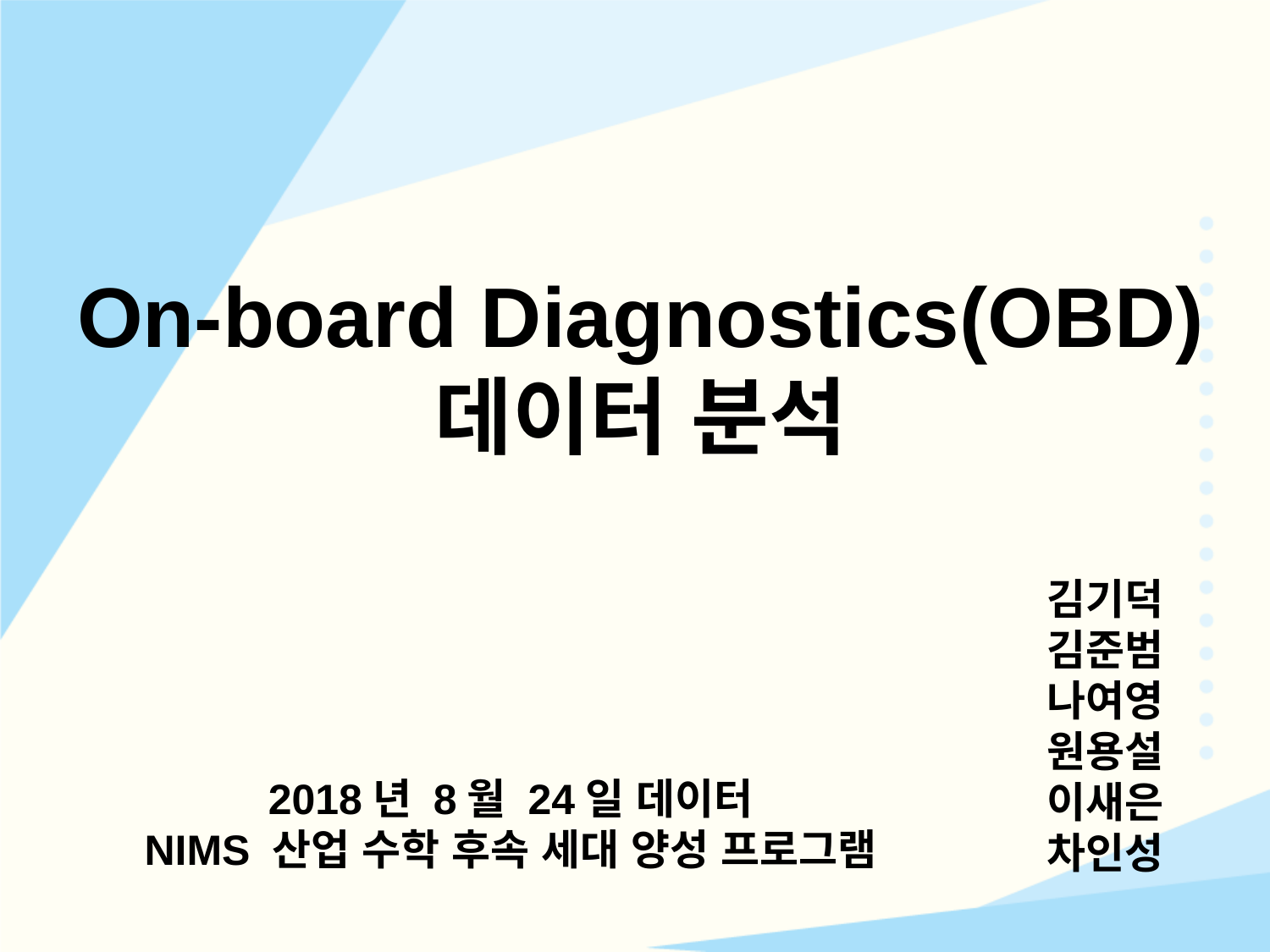

On-board Diagnostics(OBD)
데이터 분석
김기덕
김준범
나여영
원용설
이새은
차인성

2018년 8월 24일 데이터
NIMS 산업 수학 후속 세대 양성 프로그램